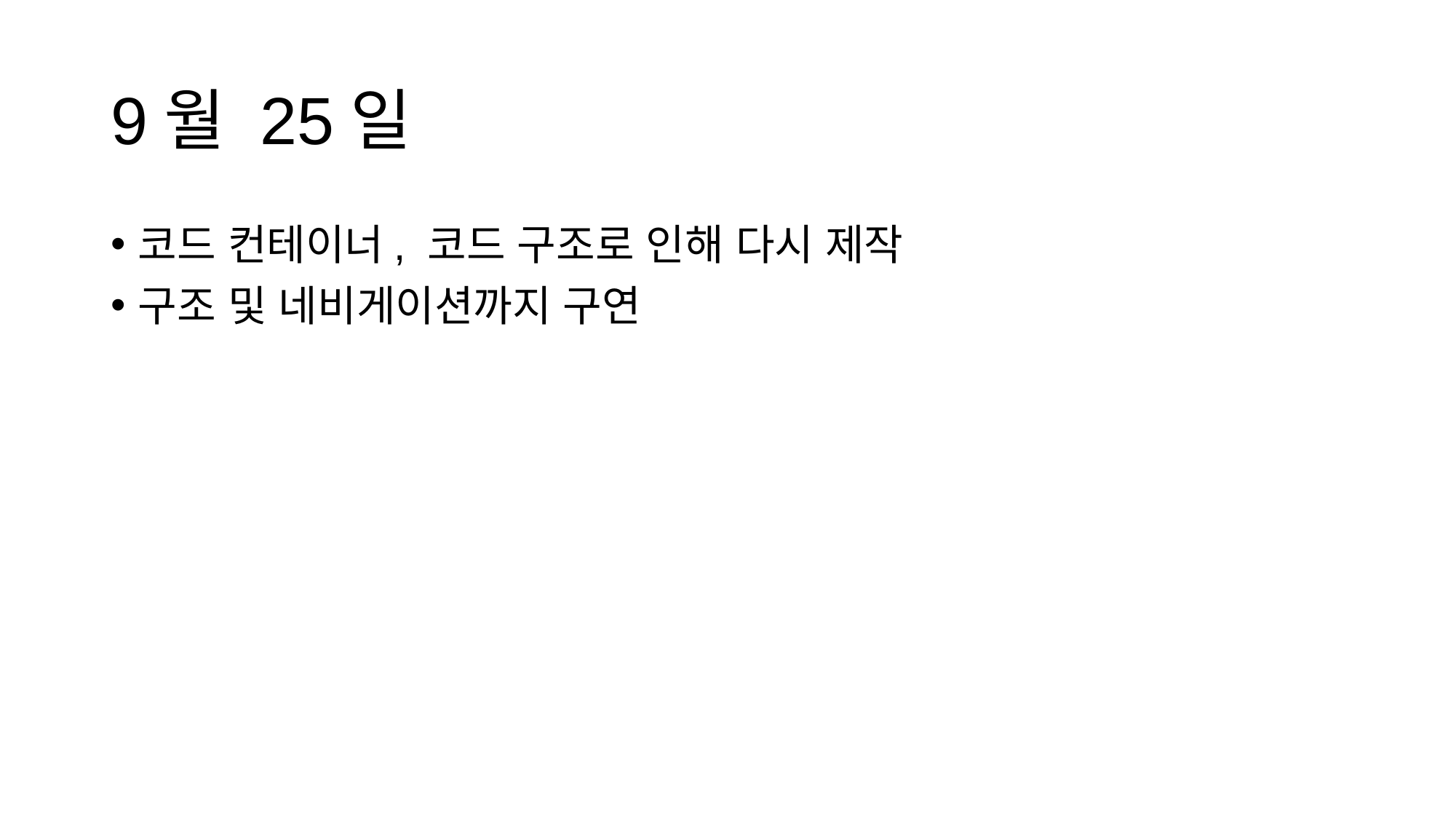

# 9월 25일
코드 컨테이너, 코드 구조로 인해 다시 제작
구조 및 네비게이션까지 구연